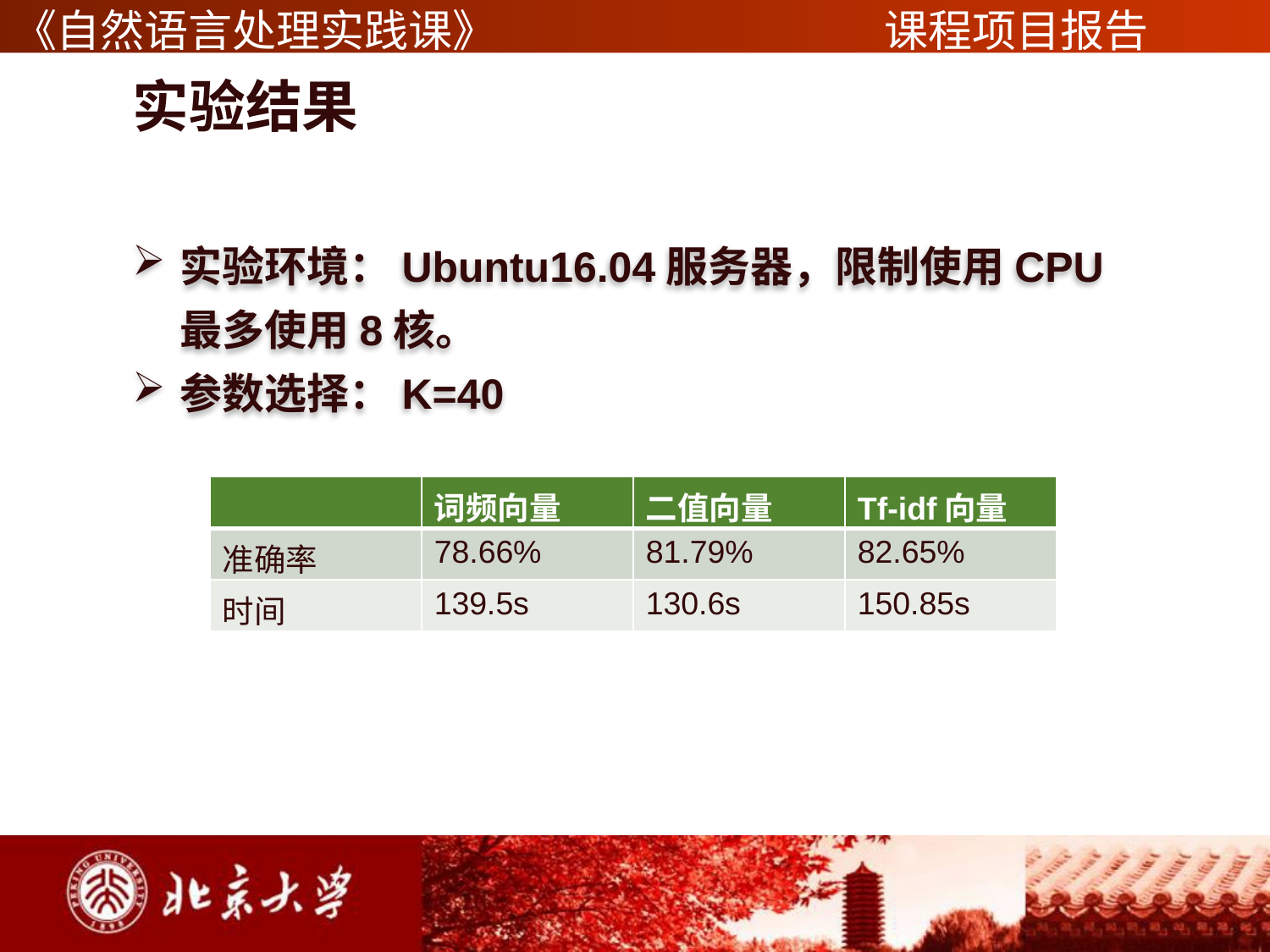

# 实验结果
实验环境：Ubuntu16.04服务器，限制使用CPU最多使用8核。
参数选择：K=40
|  | 词频向量 | 二值向量 | Tf-idf向量 |
| --- | --- | --- | --- |
| 准确率 | 78.66% | 81.79% | 82.65% |
| 时间 | 139.5s | 130.6s | 150.85s |